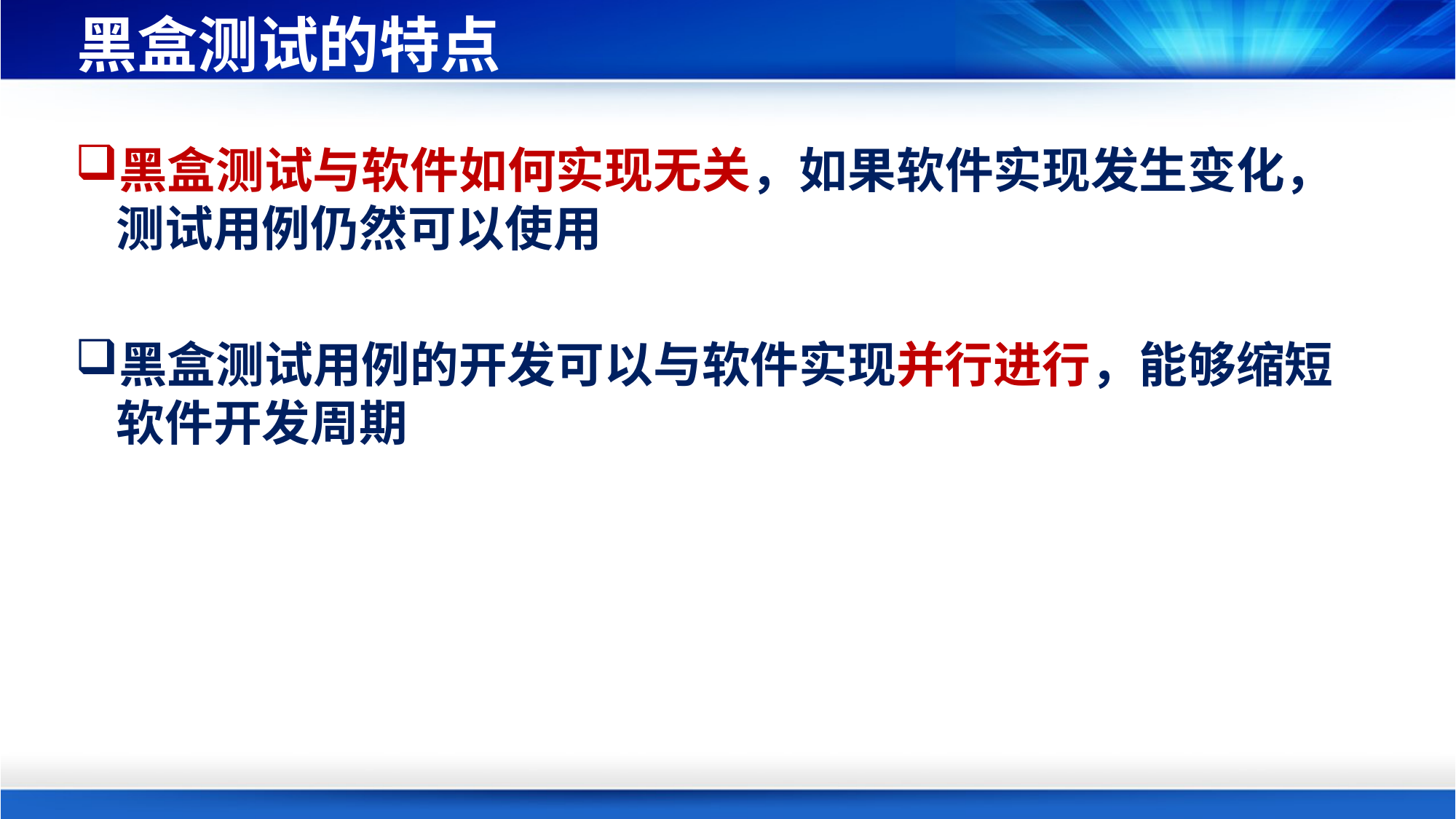

# 黑盒测试的特点
黑盒测试与软件如何实现无关，如果软件实现发生变化，测试用例仍然可以使用

黑盒测试用例的开发可以与软件实现并行进行，能够缩短软件开发周期